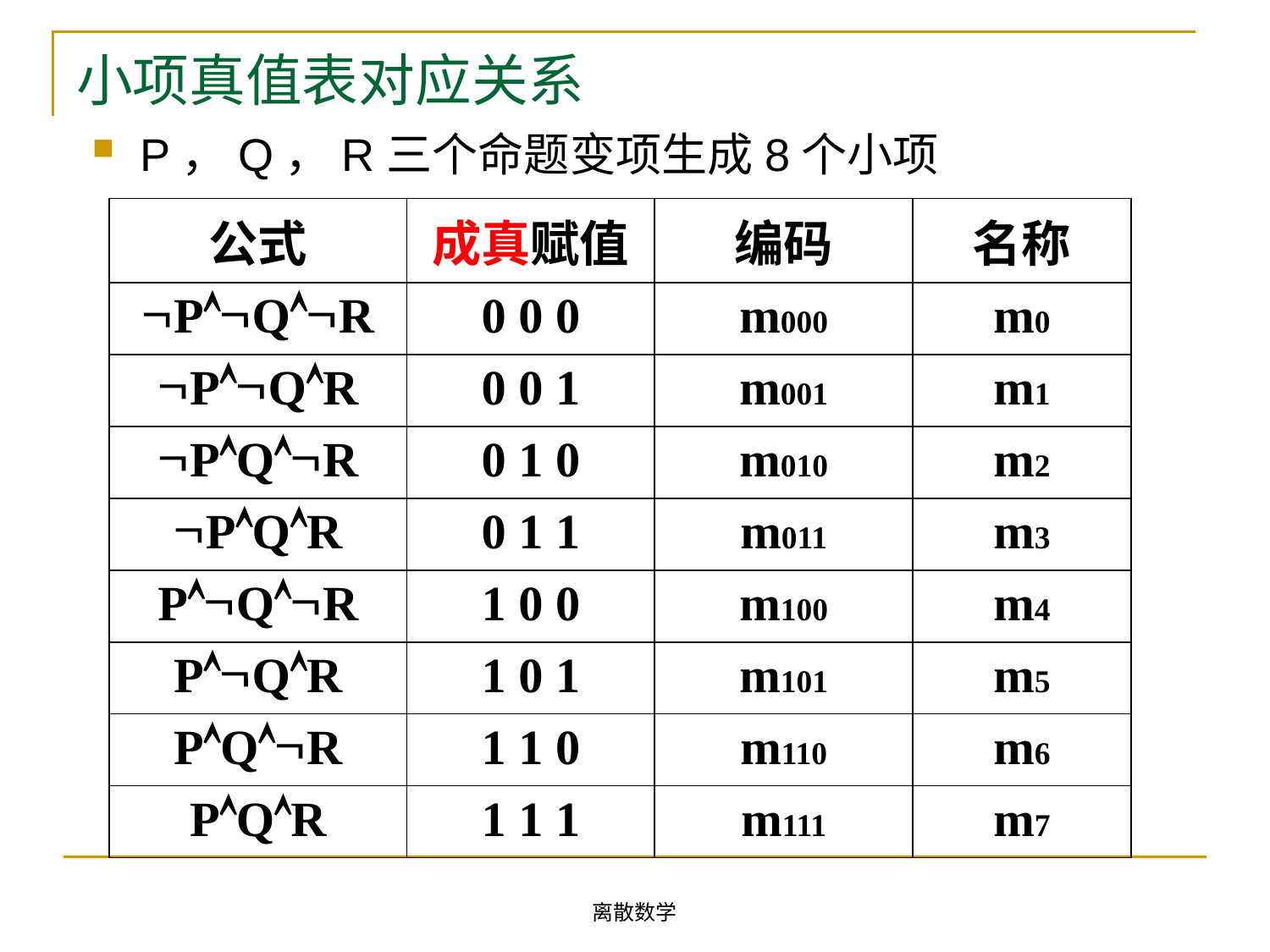

# 小项真值表对应关系
P，Q，R三个命题变项生成8个小项
| 公式 | 成真赋值 | 编码 | 名称 |
| --- | --- | --- | --- |
| ¬P∧¬Q∧¬R | 0 0 0 | m000 | m0 |
| ¬P∧¬Q∧R | 0 0 1 | m001 | m1 |
| ¬P∧Q∧¬R | 0 1 0 | m010 | m2 |
| ¬P∧Q∧R | 0 1 1 | m011 | m3 |
| P∧¬Q∧¬R | 1 0 0 | m100 | m4 |
| P∧¬Q∧R | 1 0 1 | m101 | m5 |
| P∧Q∧¬R | 1 1 0 | m110 | m6 |
| P∧Q∧R | 1 1 1 | m111 | m7 |

94
离散数学